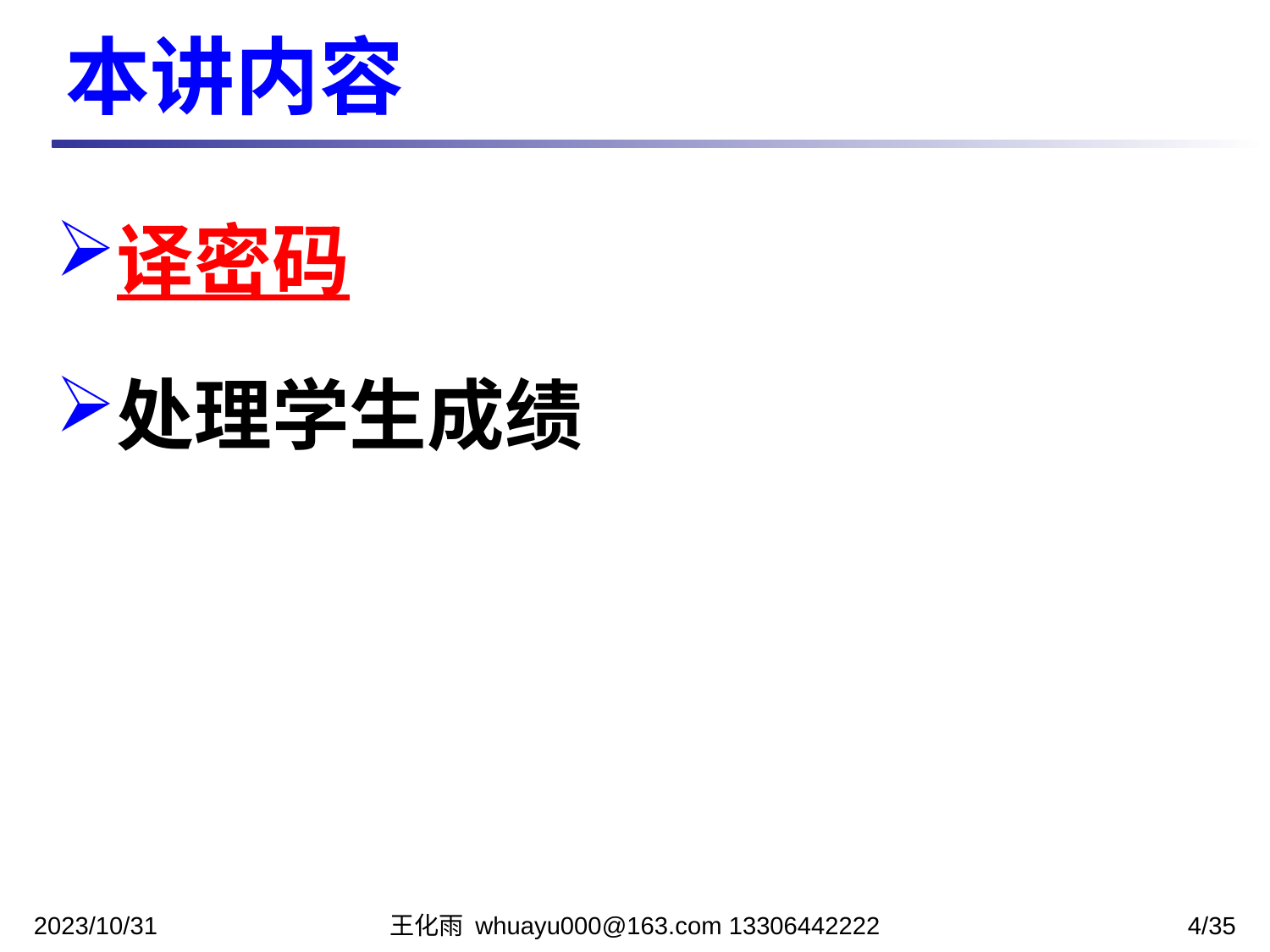

本讲内容
译密码
处理学生成绩
2023/10/31
王化雨 whuayu000@163.com 13306442222
4/35